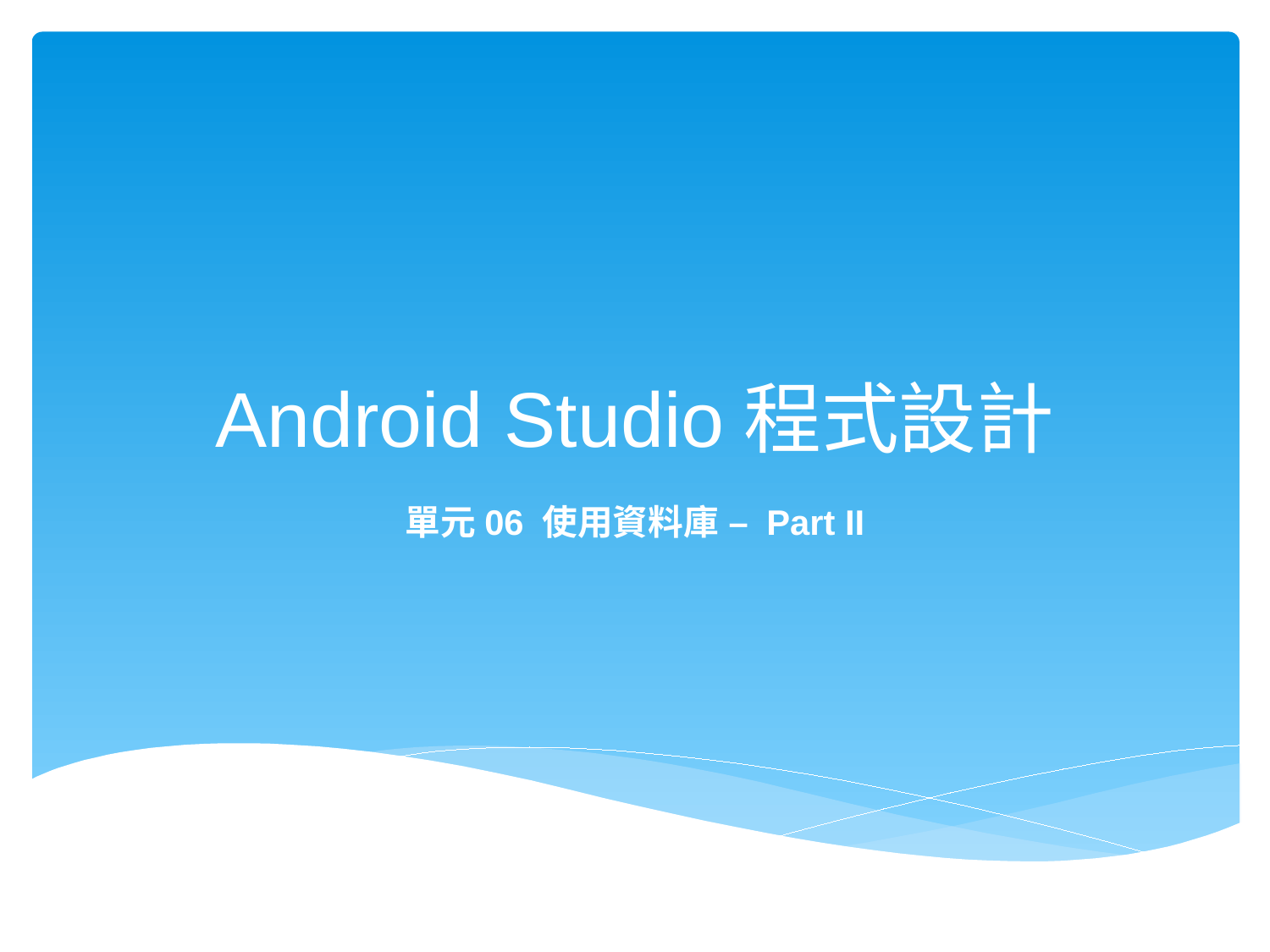

# Android Studio程式設計
單元06 使用資料庫 – Part II